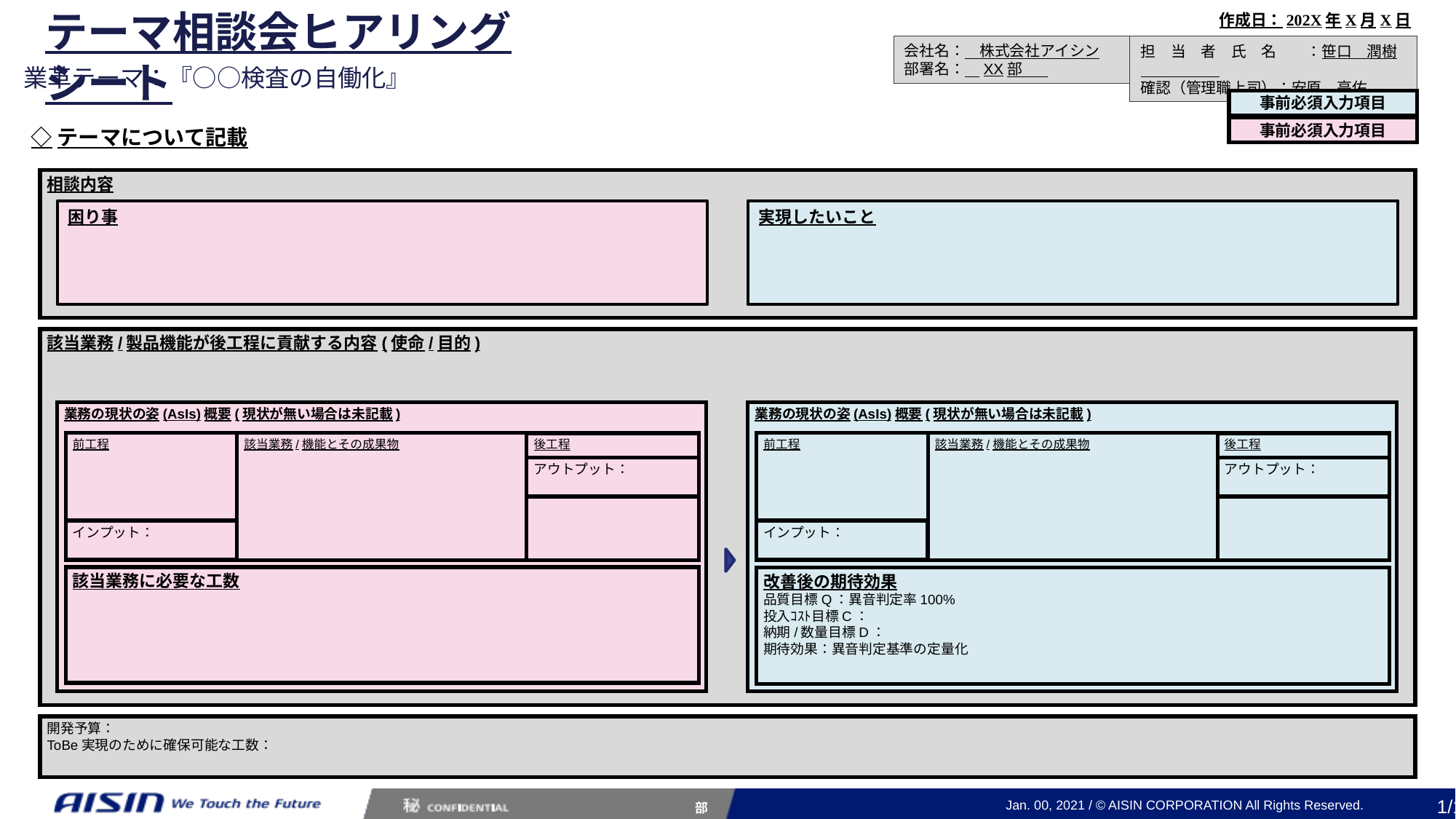

テーマ相談会ヒアリングシート
作成日：202X年X月X日
会社名：　株式会社アイシン
部署名：　XX部
担　当　者　氏　名　　：笹口　潤樹
確認（管理職上司）：安原　亮佑
業革テーマ：『○○検査の自働化』
事前必須入力項目
事前必須入力項目
◇テーマについて記載
相談内容
困り事
実現したいこと
該当業務/製品機能が後工程に貢献する内容(使命/目的)

業務の現状の姿(AsIs)概要(現状が無い場合は未記載)

業務の現状の姿(AsIs)概要(現状が無い場合は未記載)

前工程

該当業務/機能とその成果物

前工程

該当業務/機能とその成果物

後工程

後工程

アウトプット：
アウトプット：
インプット：
インプット：

該当業務に必要な工数

改善後の期待効果
品質目標Q：異音判定率100%
投入ｺｽﾄ目標C：
納期/数量目標D：
期待効果：異音判定基準の定量化

開発予算：
ToBe実現のために確保可能な工数：